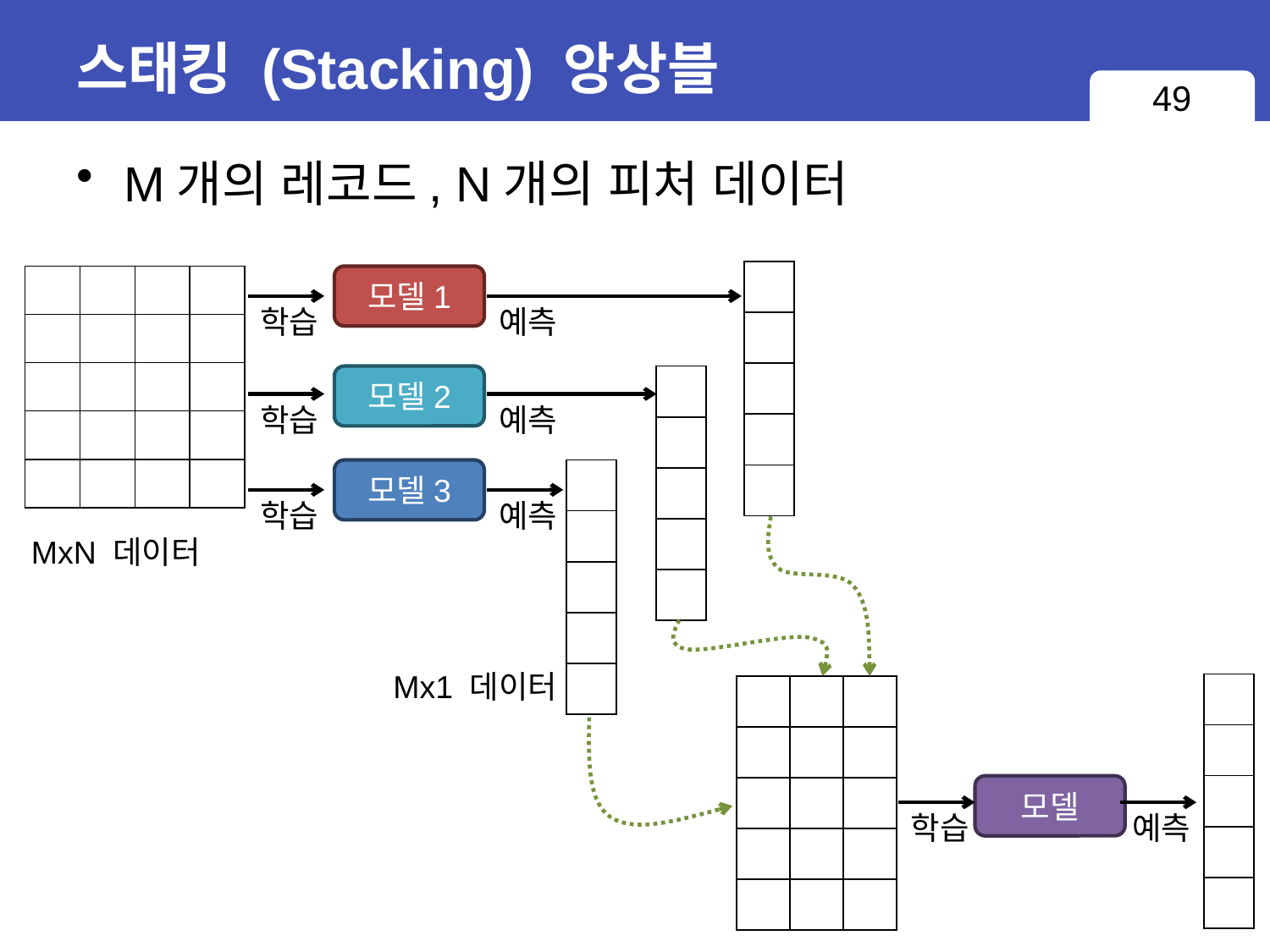

# 스태킹 (Stacking) 앙상블
49
M개의 레코드, N개의 피처 데이터
|  |
| --- |
|  |
|  |
|  |
|  |
|  |  |  |  |
| --- | --- | --- | --- |
|  |  |  |  |
|  |  |  |  |
|  |  |  |  |
|  |  |  |  |
모델1
학습
예측
모델2
|  |
| --- |
|  |
|  |
|  |
|  |
학습
예측
모델3
|  |
| --- |
|  |
|  |
|  |
|  |
학습
예측

MxN 데이터

Mx1 데이터
|  |
| --- |
|  |
|  |
|  |
|  |
|  |  |  |
| --- | --- | --- |
|  |  |  |
|  |  |  |
|  |  |  |
|  |  |  |

모델
학습
예측